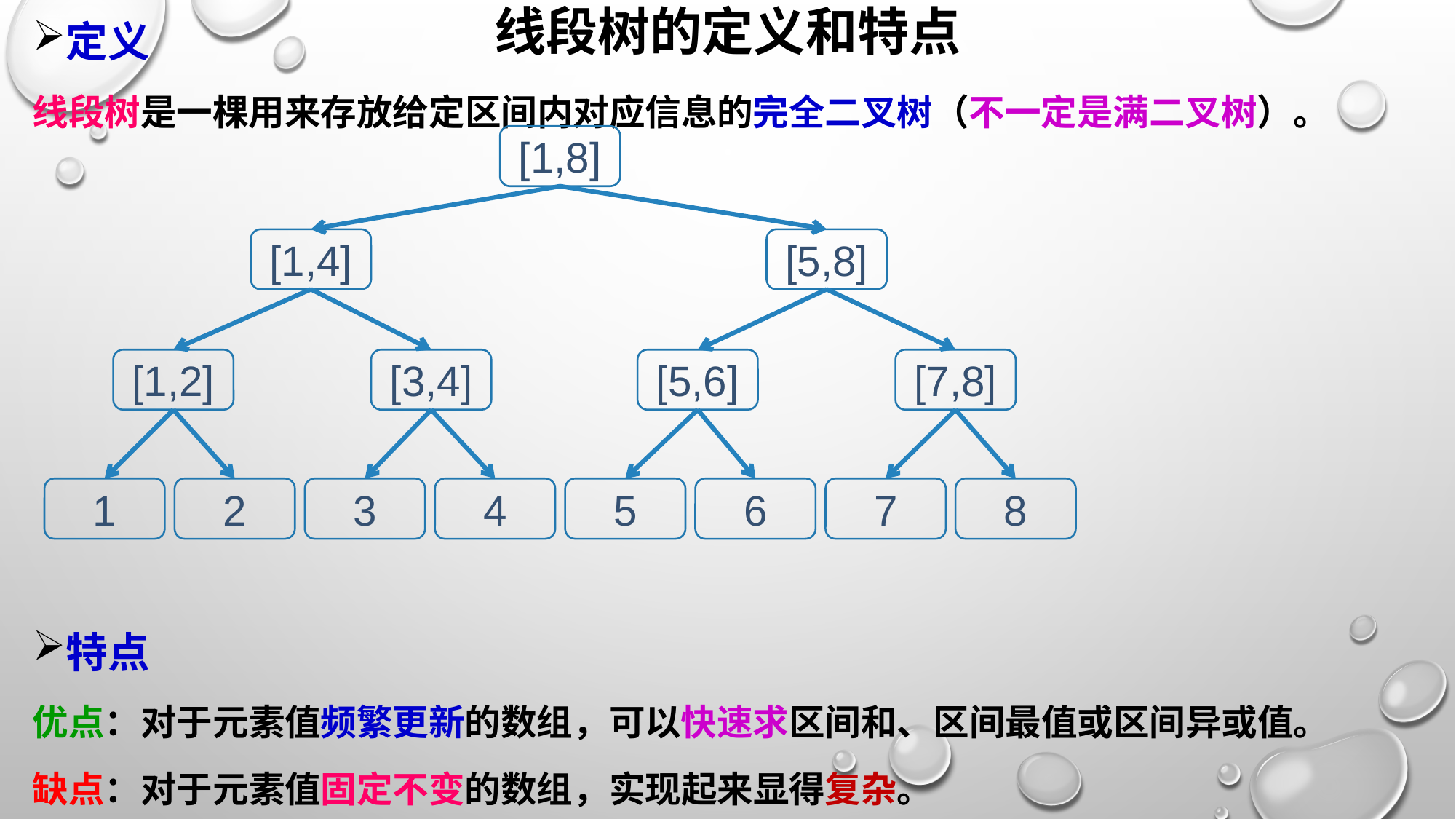

定义
线段树是一棵用来存放给定区间内对应信息的完全二叉树（不一定是满二叉树）。

特点
优点：对于元素值频繁更新的数组，可以快速求区间和、区间最值或区间异或值。
缺点：对于元素值固定不变的数组，实现起来显得复杂。
# 线段树的定义和特点
[1,8]
[1,4]
[5,8]
[1,2]
[3,4]
[5,6]
[7,8]
1
2
3
4
5
6
7
8